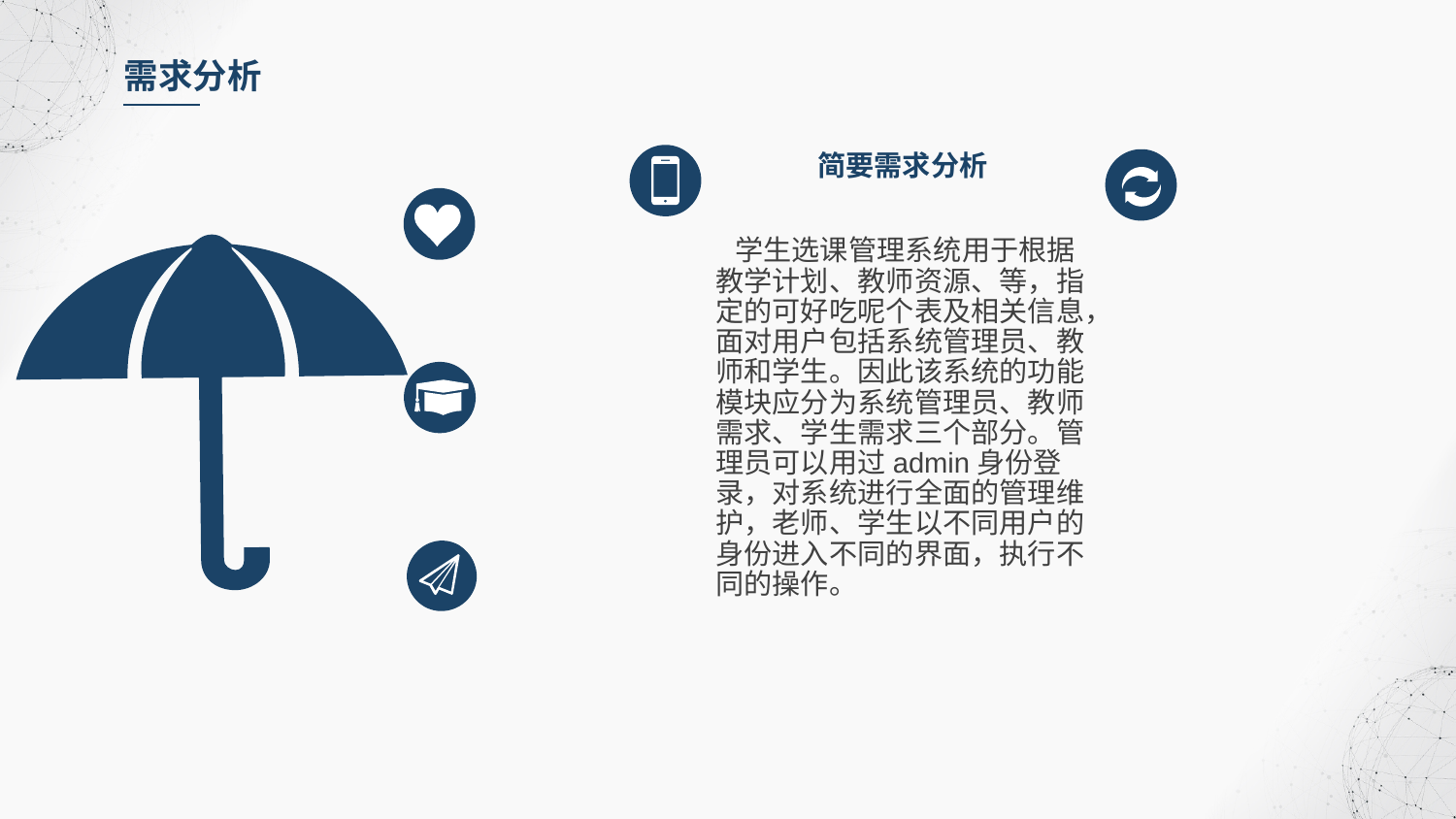

需求分析
简要需求分析

  学生选课管理系统用于根据教学计划、教师资源、等，指定的可好吃呢个表及相关信息，面对用户包括系统管理员、教师和学生。因此该系统的功能模块应分为系统管理员、教师需求、学生需求三个部分。管理员可以用过admin身份登录，对系统进行全面的管理维护，老师、学生以不同用户的身份进入不同的界面，执行不同的操作。